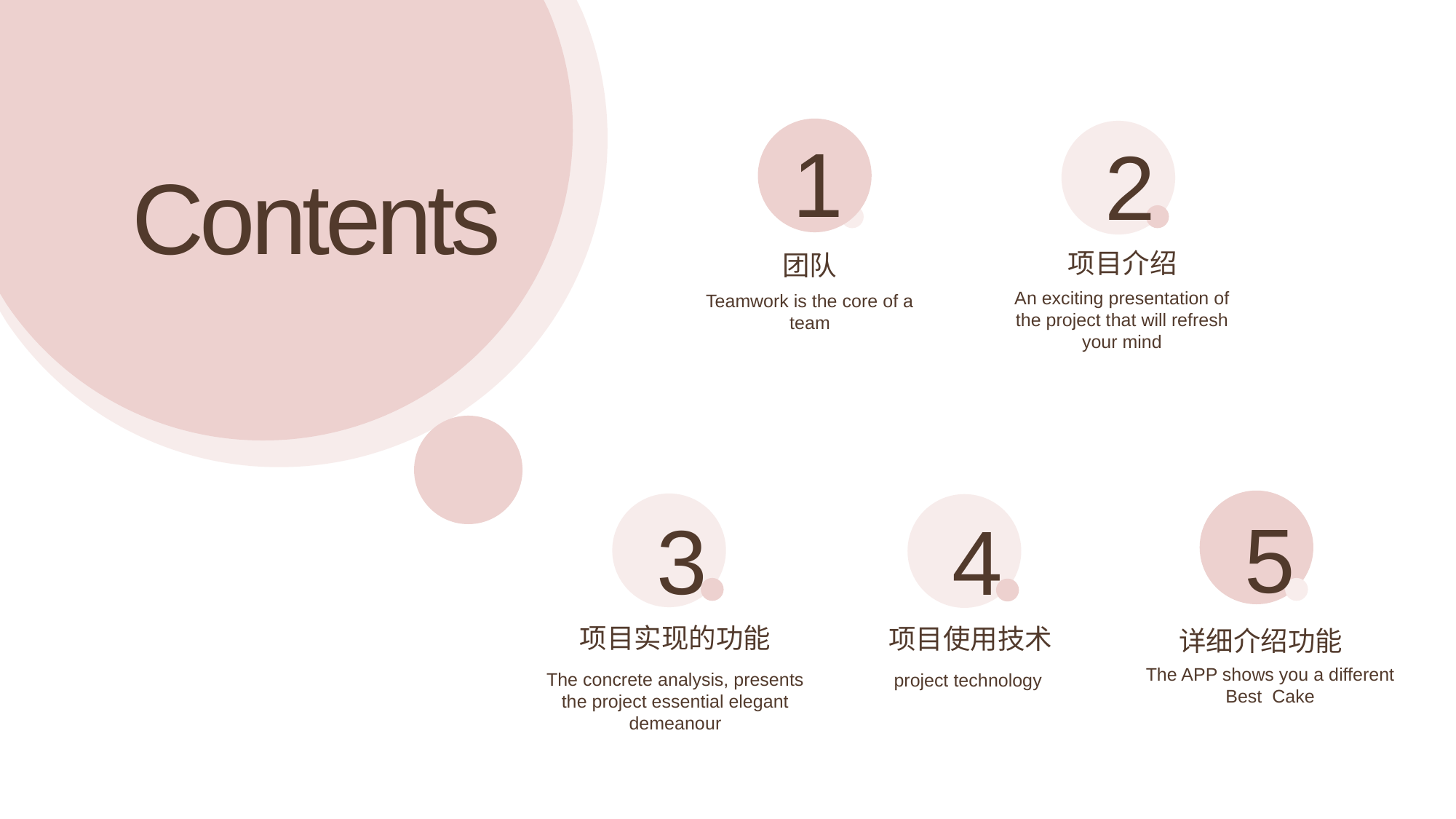

1
2
Contents

项目介绍
团队
An exciting presentation of the project that will refresh your mind
Teamwork is the core of a team

5
3
4

项目实现的功能
项目使用技术
详细介绍功能
The APP shows you a different Best  Cake
The concrete analysis, presents the project essential elegant demeanour
project technology